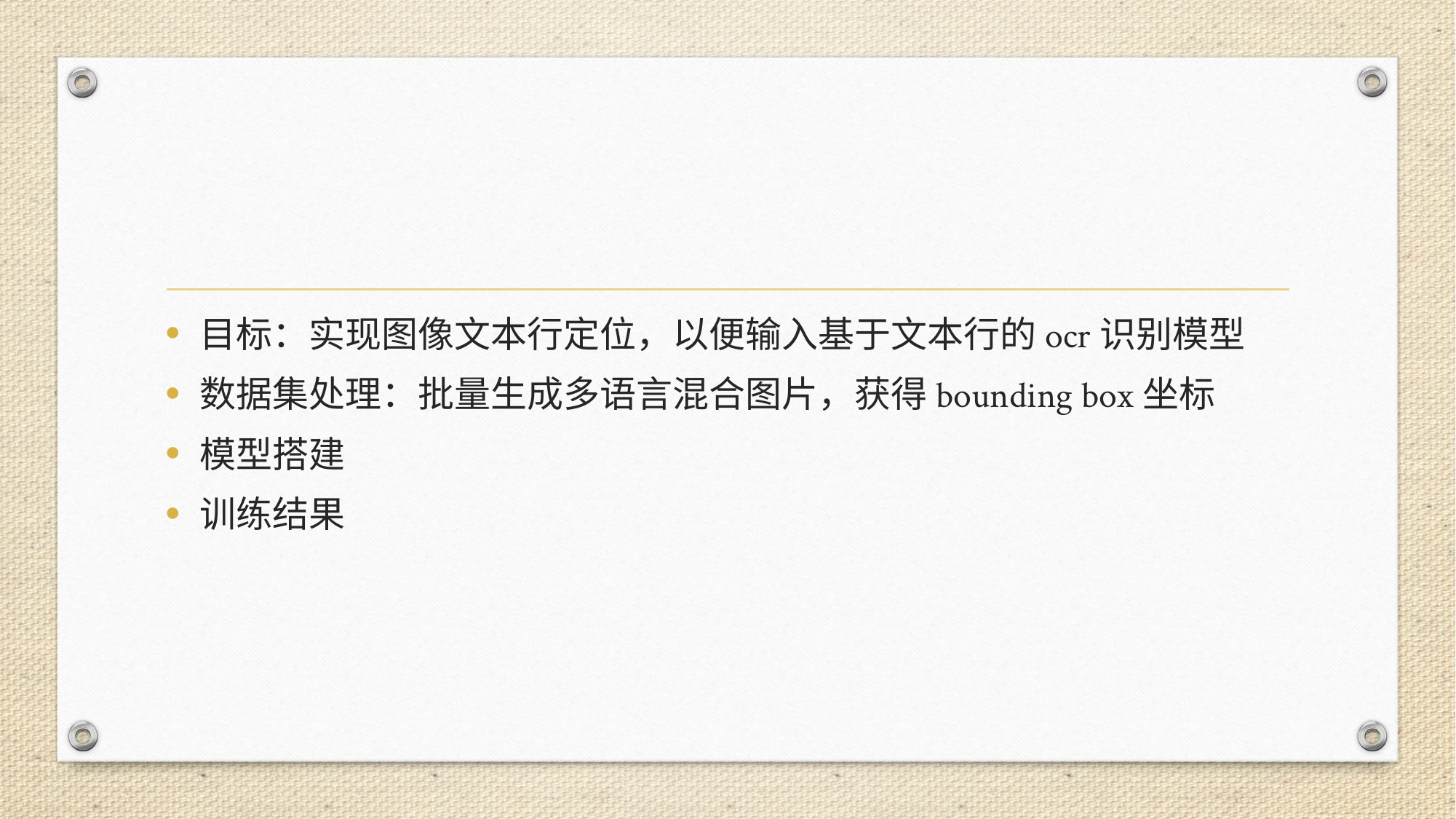

#
目标：实现图像文本行定位，以便输入基于文本行的ocr识别模型
数据集处理：批量生成多语言混合图片，获得bounding box坐标
模型搭建
训练结果